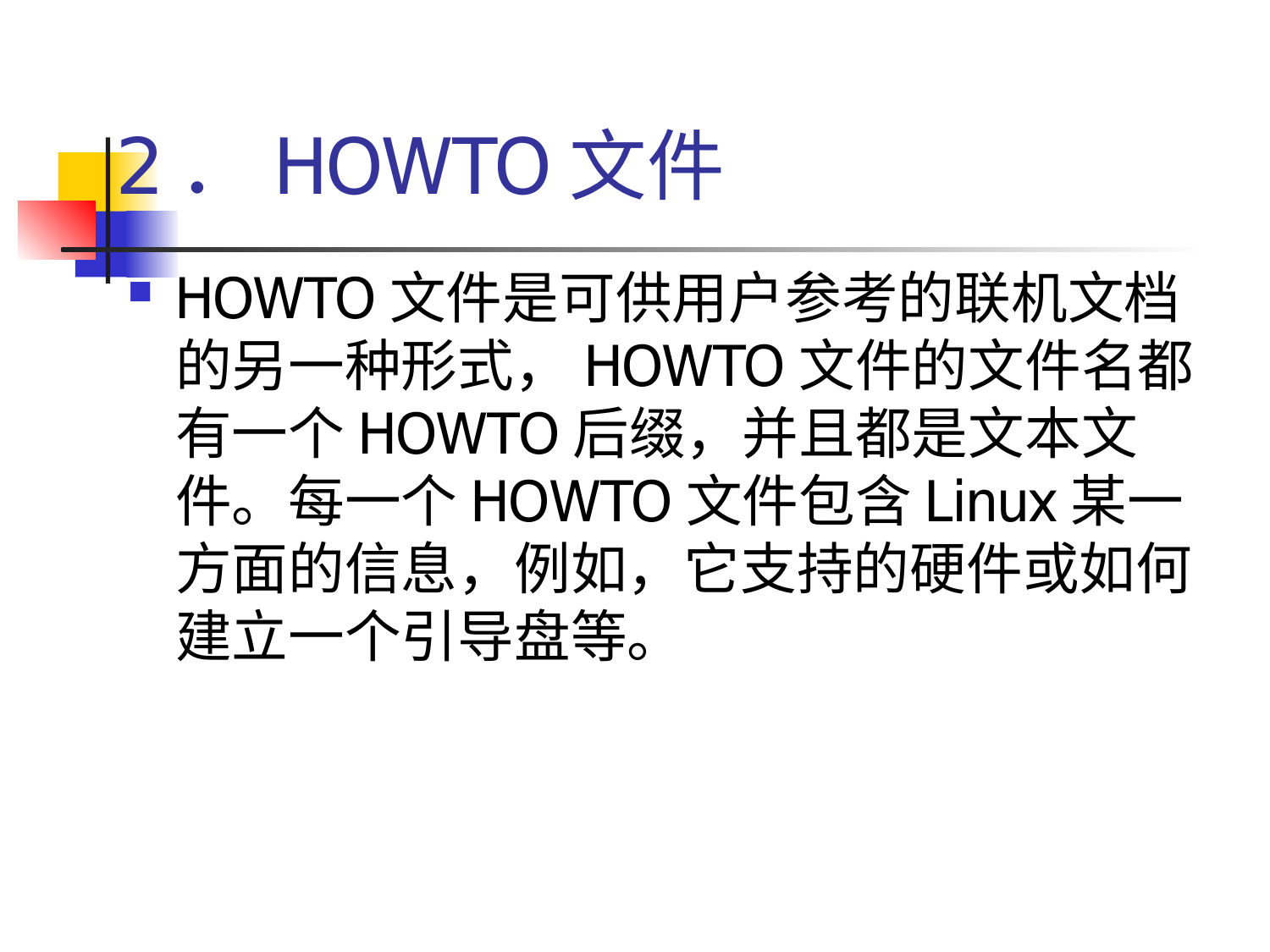

# 2．HOWTO文件
HOWTO文件是可供用户参考的联机文档的另一种形式，HOWTO文件的文件名都有一个HOWTO后缀，并且都是文本文件。每一个HOWTO文件包含Linux某一方面的信息，例如，它支持的硬件或如何建立一个引导盘等。